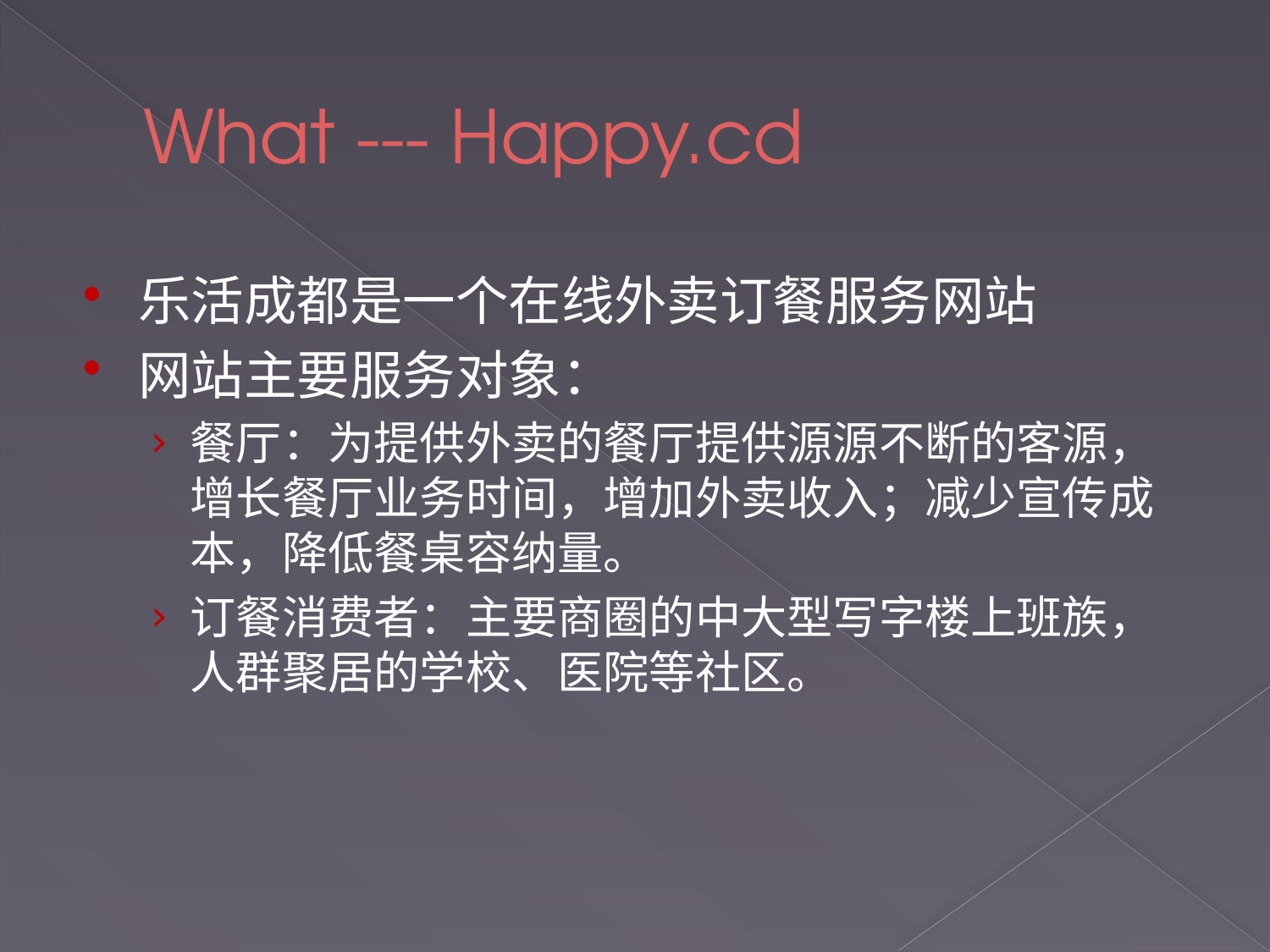

# What --- Happy.cd
乐活成都是一个在线外卖订餐服务网站
网站主要服务对象：
餐厅：为提供外卖的餐厅提供源源不断的客源，增长餐厅业务时间，增加外卖收入；减少宣传成本，降低餐桌容纳量。
订餐消费者：主要商圈的中大型写字楼上班族，人群聚居的学校、医院等社区。